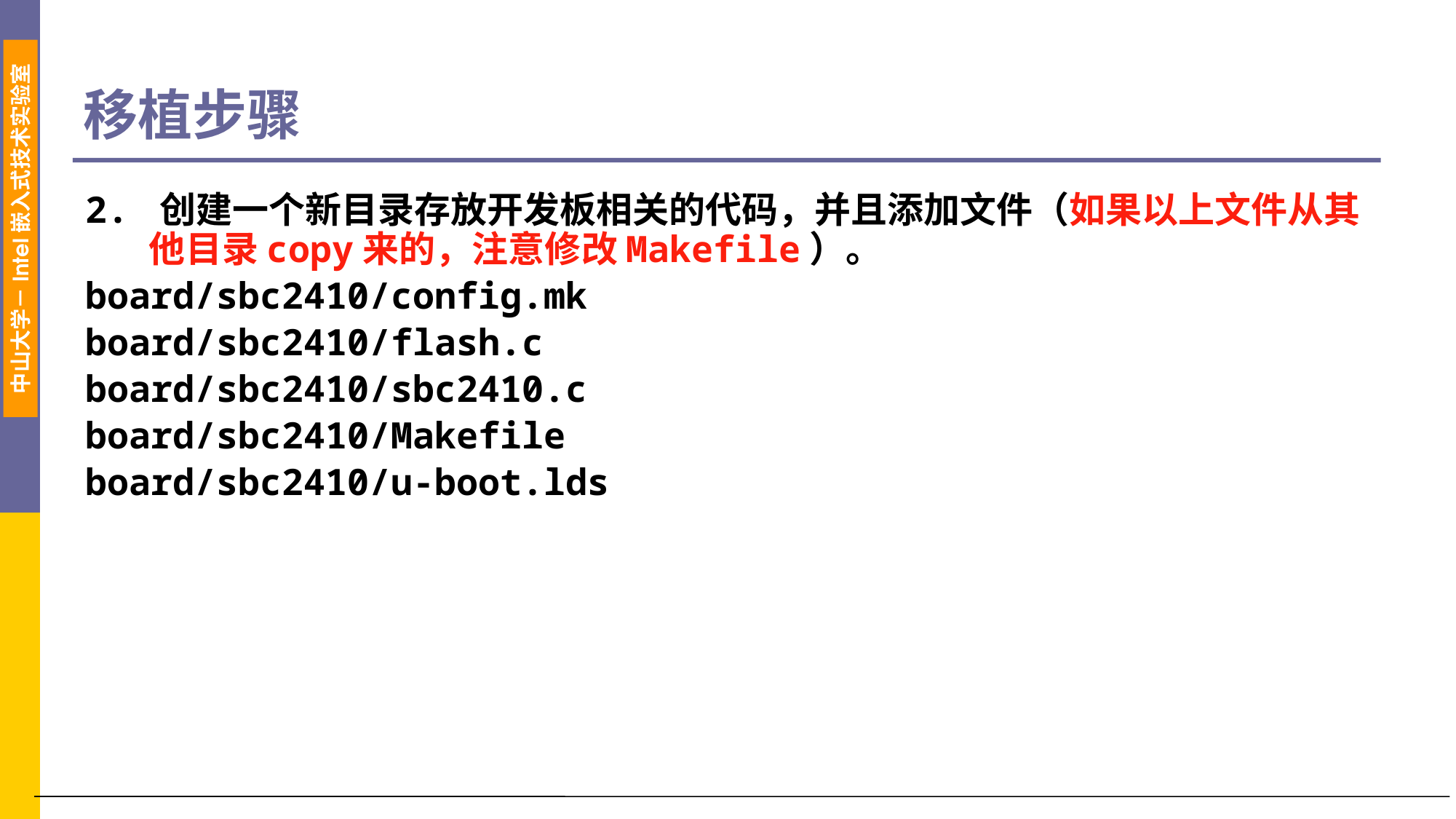

# 移植步骤
2. 创建一个新目录存放开发板相关的代码，并且添加文件（如果以上文件从其他目录copy来的，注意修改Makefile）。
board/sbc2410/config.mk
board/sbc2410/flash.c
board/sbc2410/sbc2410.c
board/sbc2410/Makefile
board/sbc2410/u-boot.lds